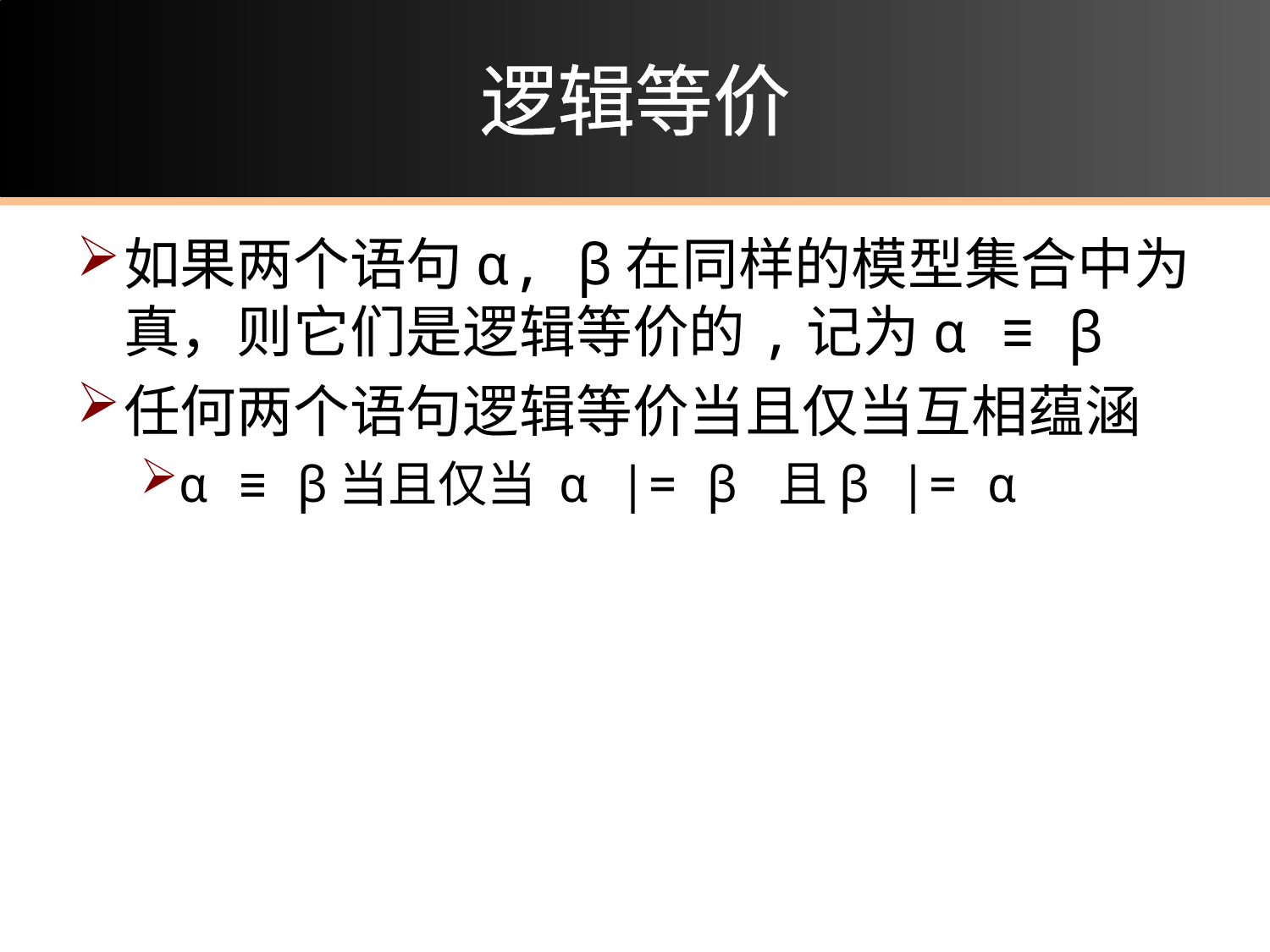

# 逻辑等价
如果两个语句α, β在同样的模型集合中为真，则它们是逻辑等价的,记为α ≡ β
任何两个语句逻辑等价当且仅当互相蕴涵
α ≡ β当且仅当 α |= β 且β |= α

33